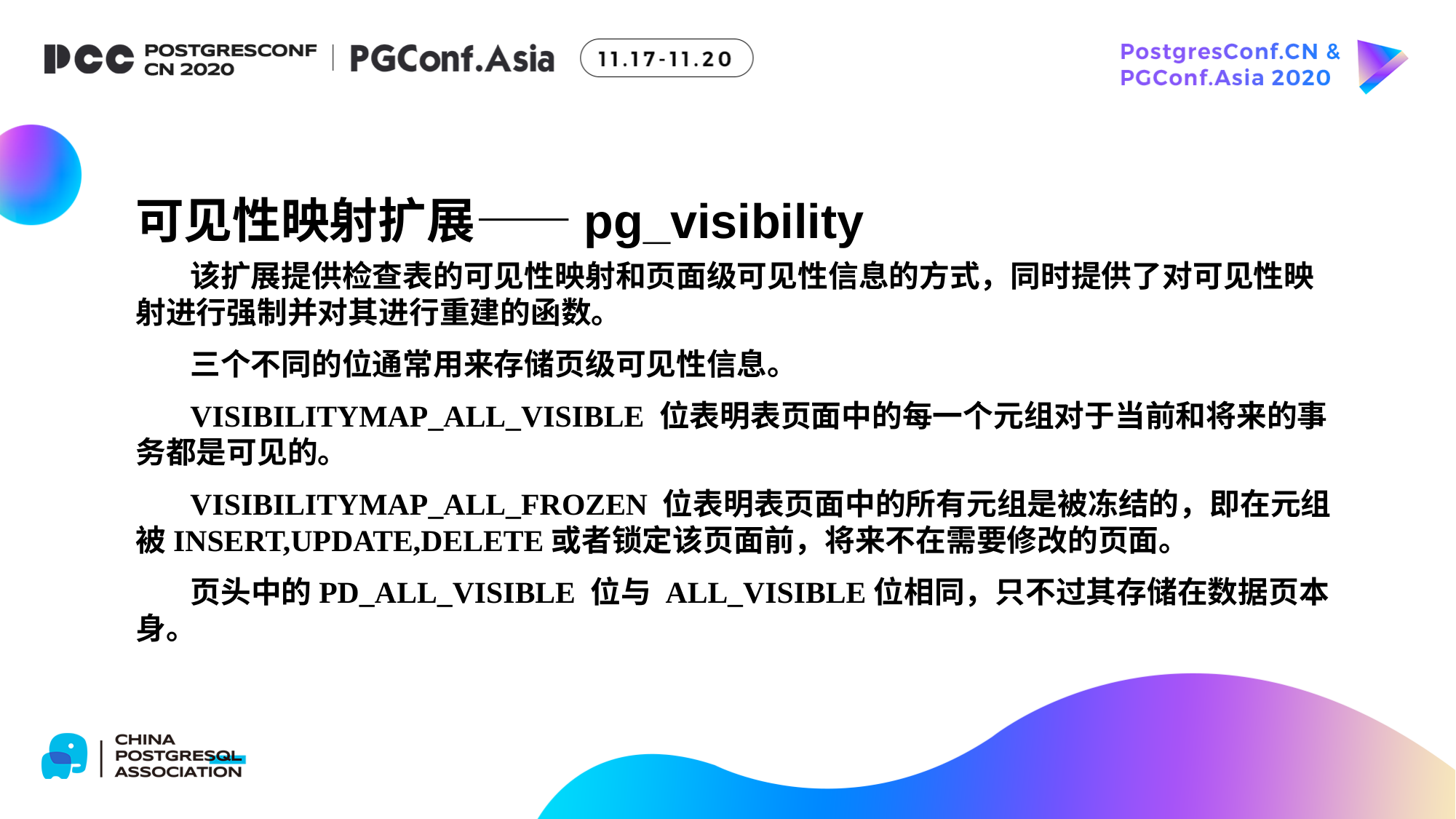

可见性映射扩展——pg_visibility
该扩展提供检查表的可见性映射和页面级可见性信息的方式，同时提供了对可见性映射进行强制并对其进行重建的函数。
三个不同的位通常用来存储页级可见性信息。
VISIBILITYMAP_ALL_VISIBLE 位表明表页面中的每一个元组对于当前和将来的事务都是可见的。
VISIBILITYMAP_ALL_FROZEN 位表明表页面中的所有元组是被冻结的，即在元组被INSERT,UPDATE,DELETE或者锁定该页面前，将来不在需要修改的页面。
页头中的PD_ALL_VISIBLE 位与 ALL_VISIBLE位相同，只不过其存储在数据页本身。